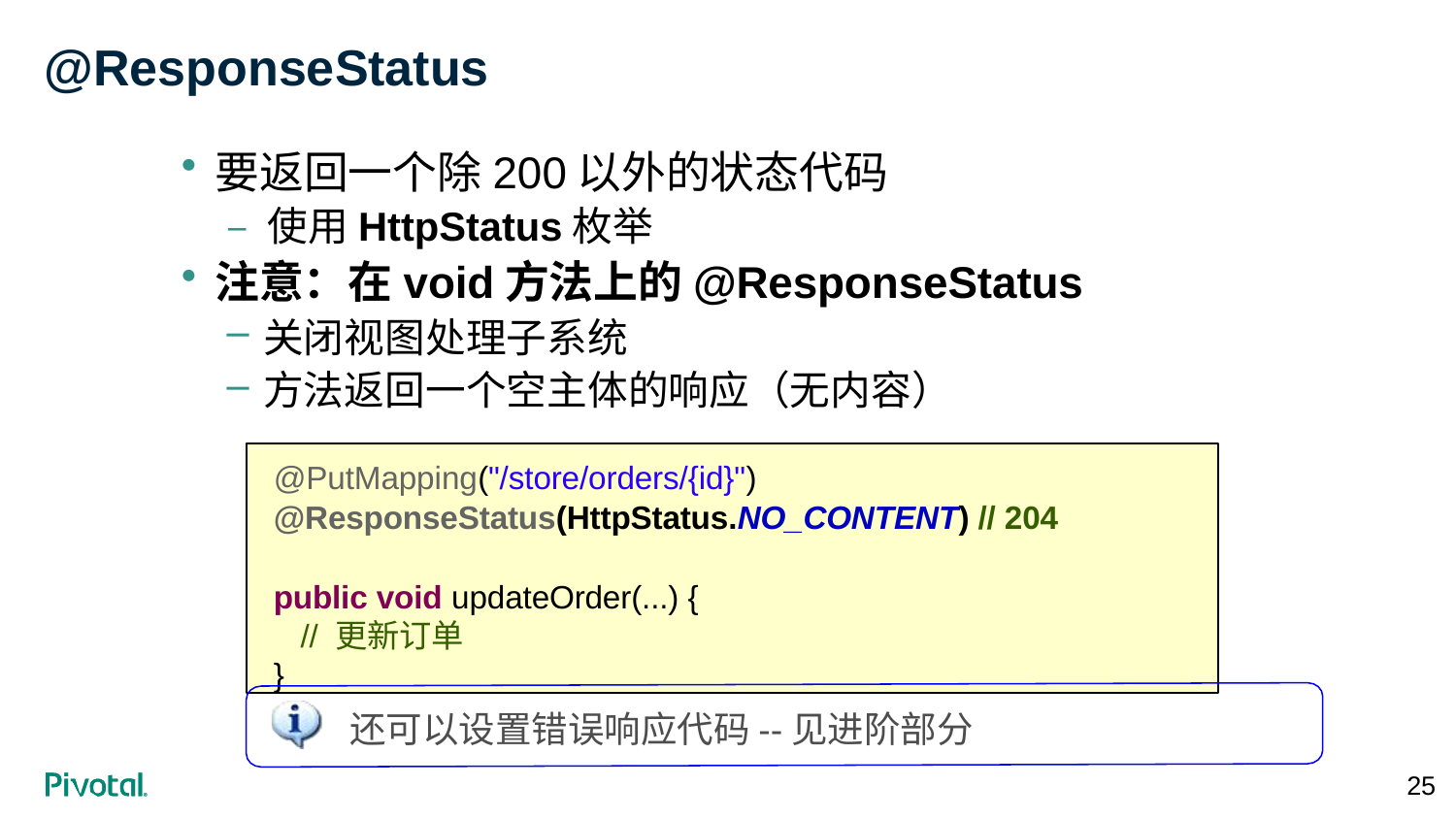

# @ResponseStatus
要返回一个除200以外的状态代码
– 使用HttpStatus枚举
注意：在void方法上的@ResponseStatus
关闭视图处理子系统
方法返回一个空主体的响应（无内容）
@PutMapping("/store/orders/{id}")
@ResponseStatus(HttpStatus.NO_CONTENT) // 204
public void updateOrder(...) {
// 更新订单
}

还可以设置错误响应代码--见进阶部分
25